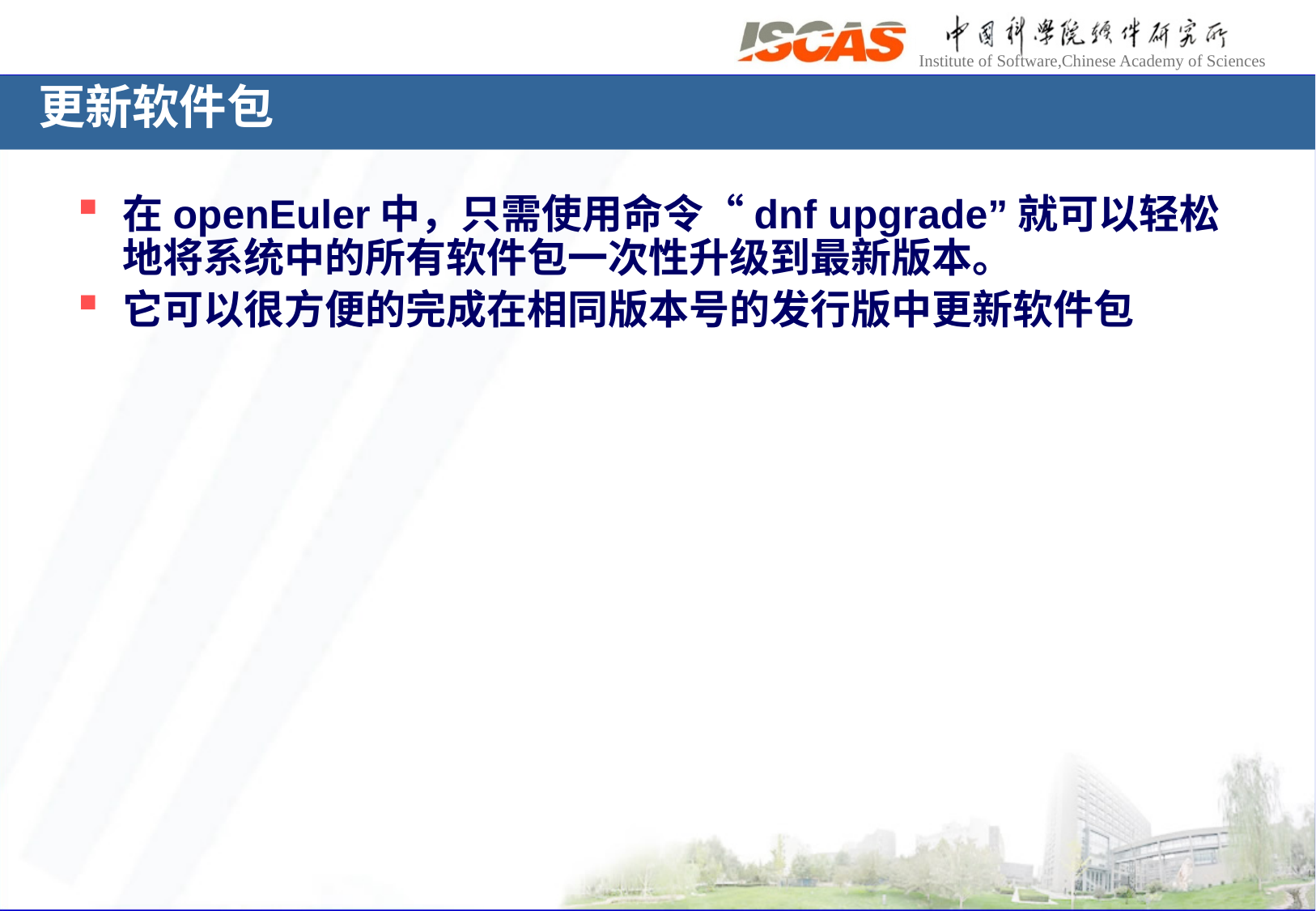

# 更新软件包
在openEuler中，只需使用命令“dnf upgrade”就可以轻松地将系统中的所有软件包一次性升级到最新版本。
它可以很方便的完成在相同版本号的发行版中更新软件包